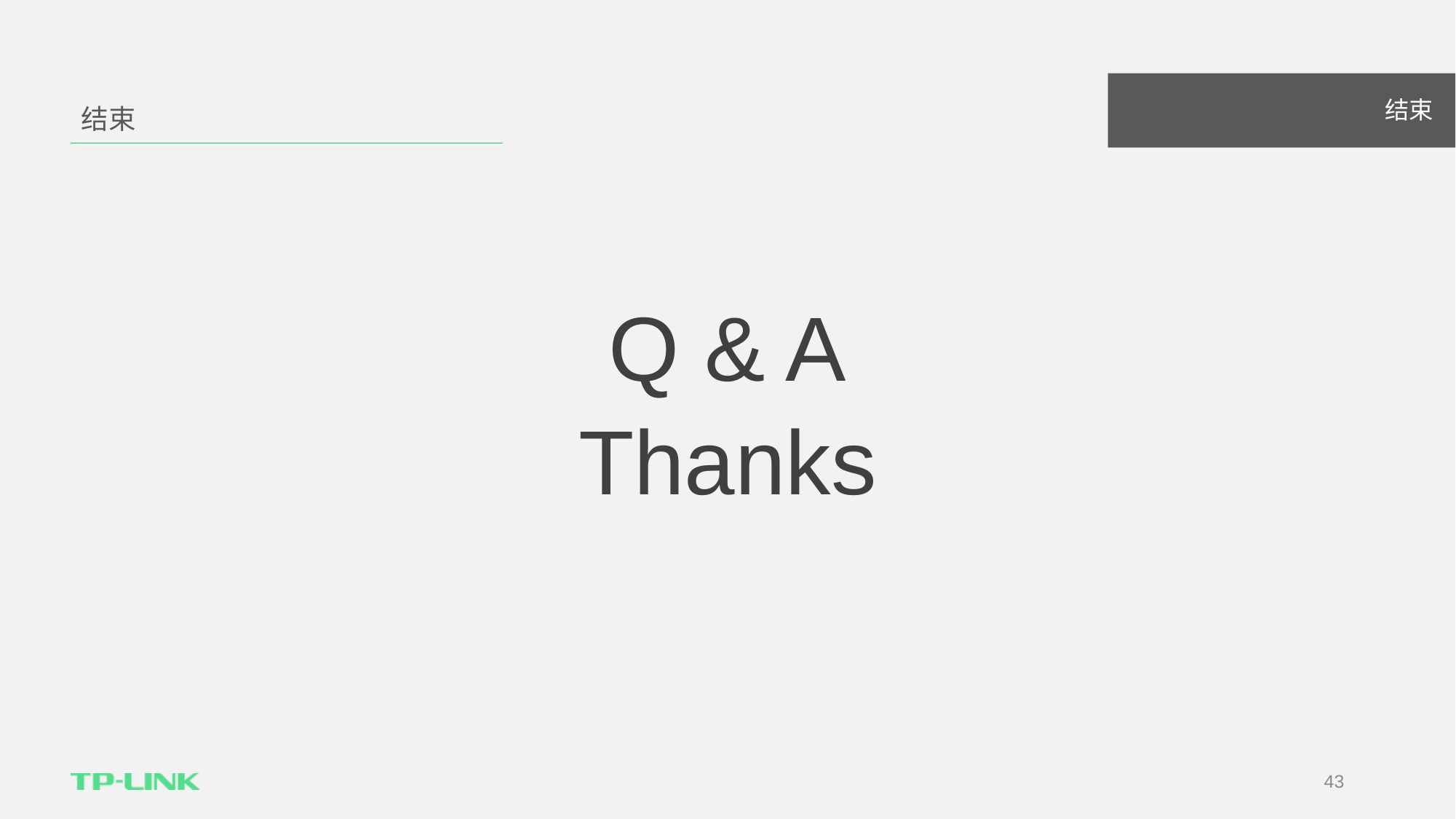

结束
# 结束
Q & A
Thanks
43